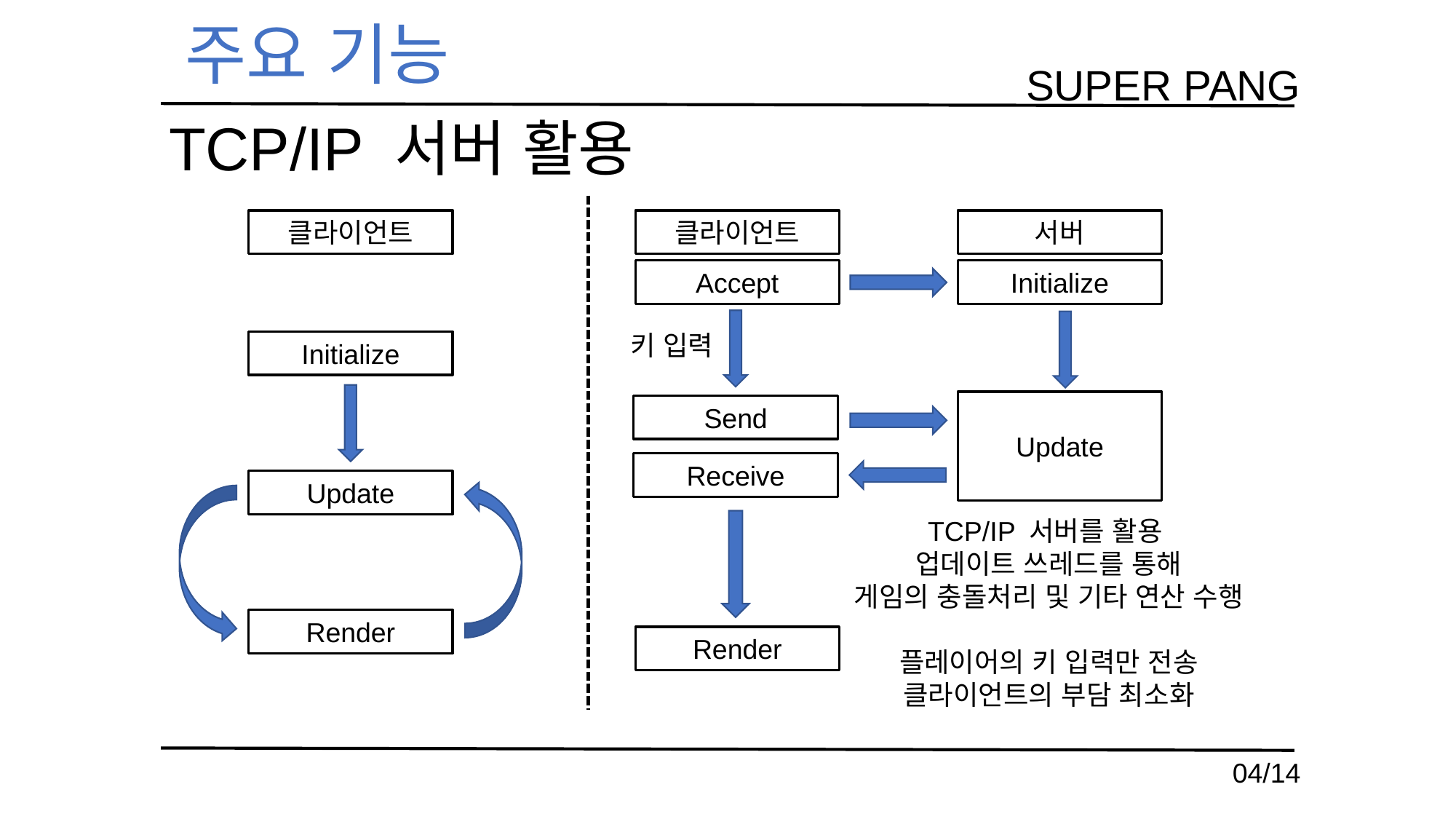

주요 기능
SUPER PANG
TCP/IP 서버 활용
클라이언트
클라이언트
서버
Accept
Initialize

키 입력
Initialize

Update

Send

Receive

Update

TCP/IP 서버를 활용
업데이트 쓰레드를 통해
게임의 충돌처리 및 기타 연산 수행

플레이어의 키 입력만 전송
클라이언트의 부담 최소화

Render
Render
04/14